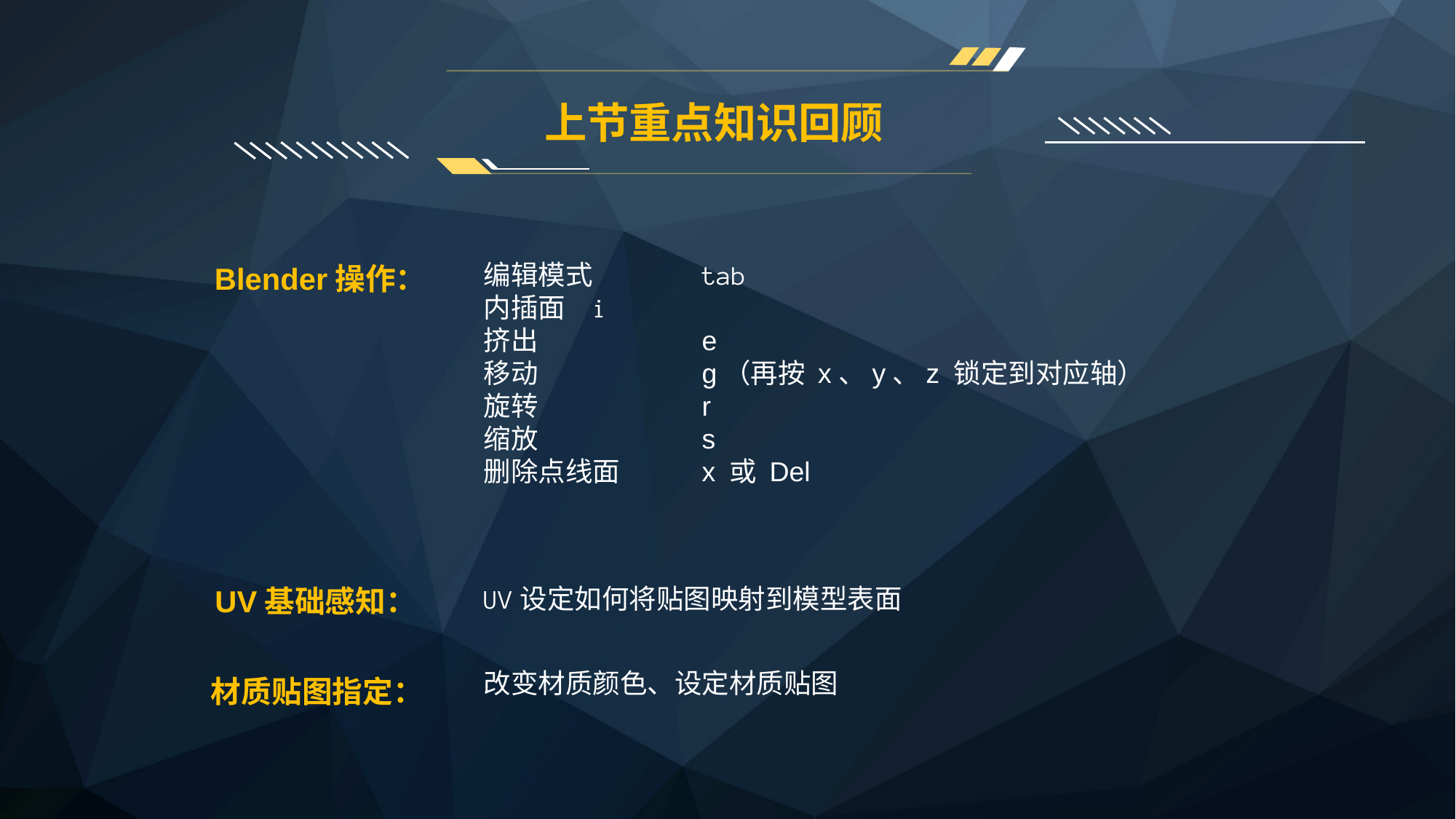

上节重点知识回顾

Blender操作：
编辑模式	tab
内插面  	i
挤出		e
移动		g（再按 x、y、z 锁定到对应轴）
旋转		r
缩放		s
删除点线面	x 或 Del
UV基础感知：
UV设定如何将贴图映射到模型表面
材质贴图指定：
改变材质颜色、设定材质贴图